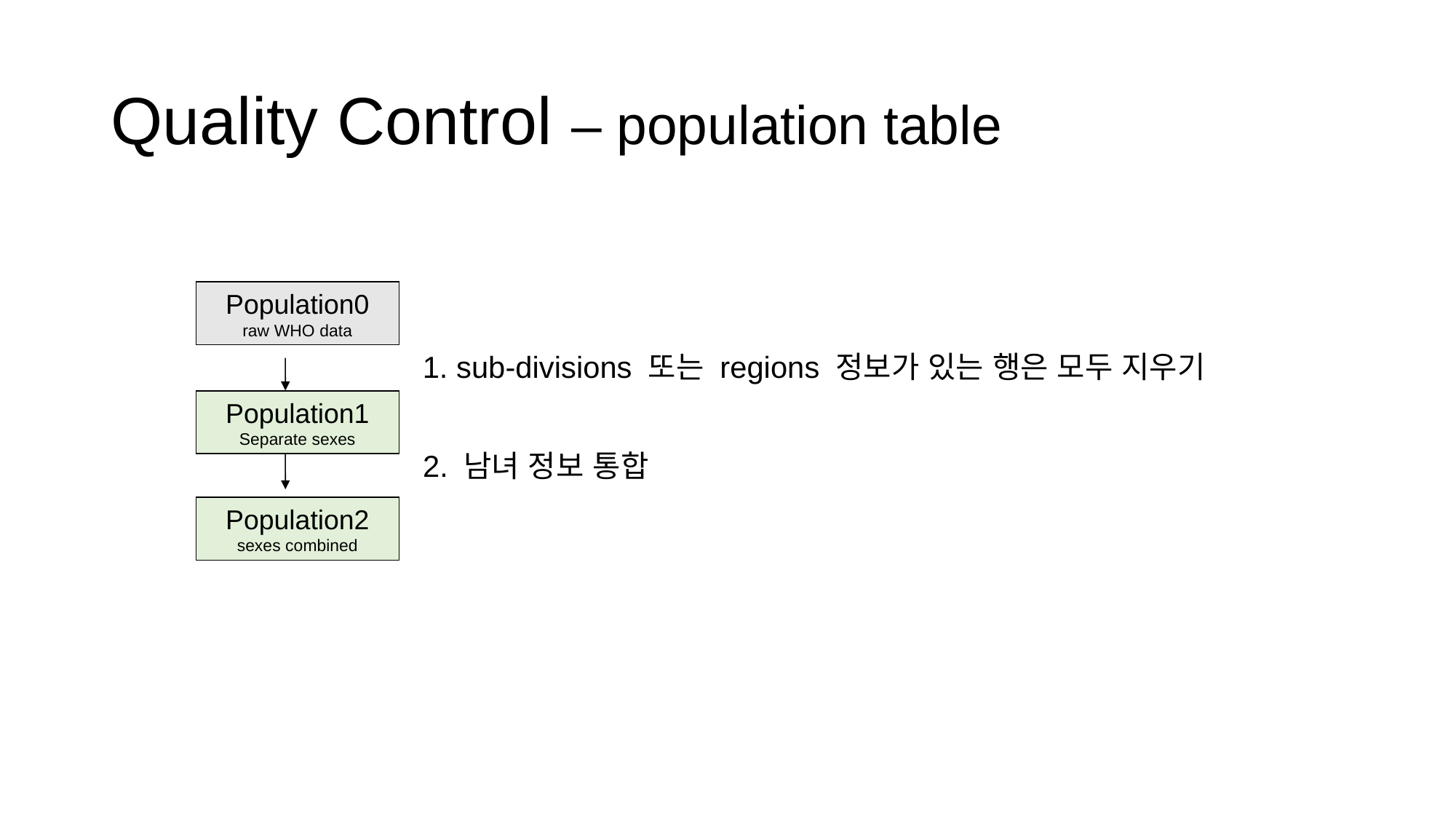

# Quality Control – population table
Population0
raw WHO data
1. sub-divisions 또는 regions 정보가 있는 행은 모두 지우기

Population1
Separate sexes
2. 남녀 정보 통합

Population2
sexes combined